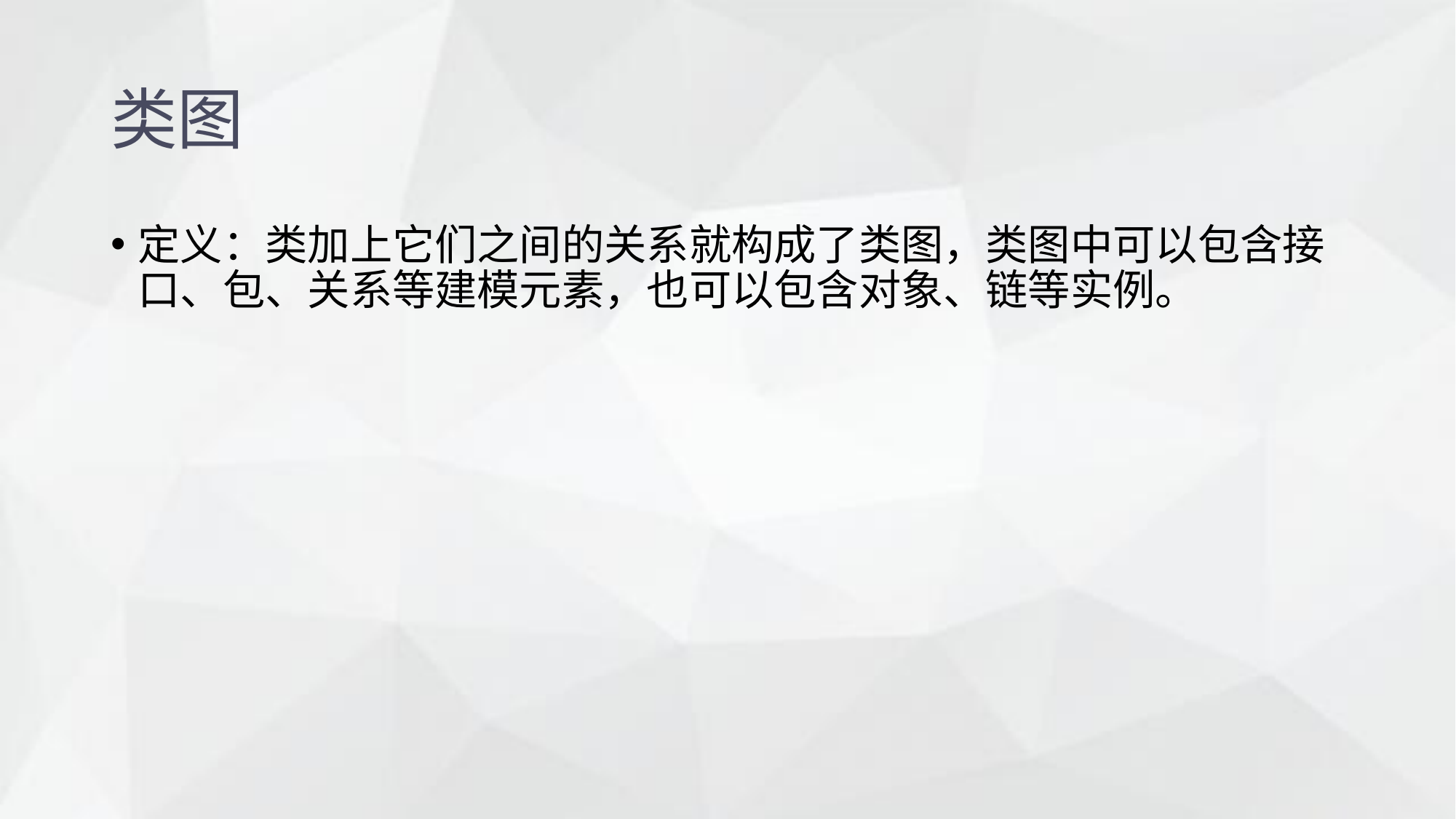

类图
定义：类加上它们之间的关系就构成了类图，类图中可以包含接口、包、关系等建模元素，也可以包含对象、链等实例。